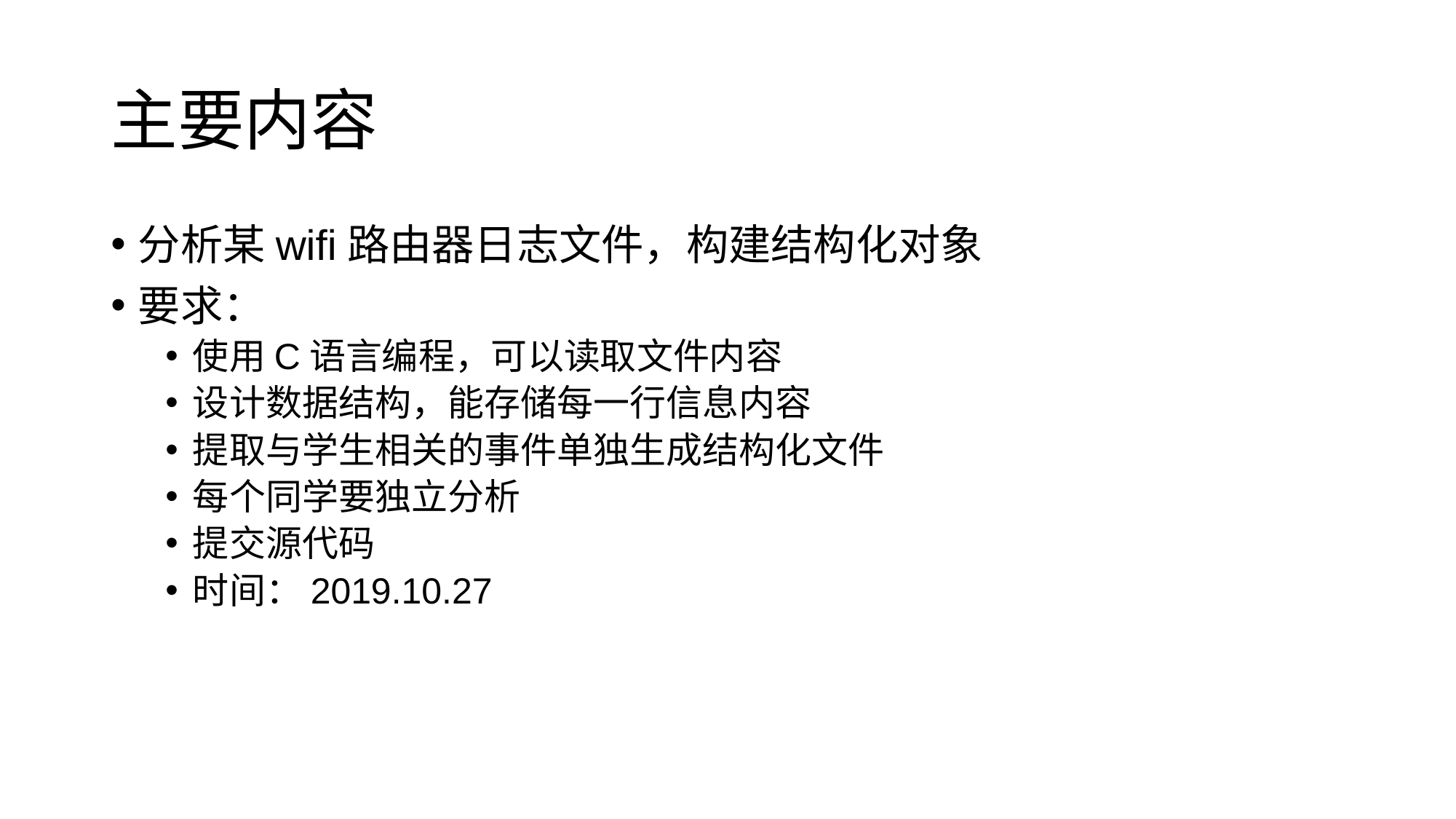

# 主要内容
分析某wifi路由器日志文件，构建结构化对象
要求：
使用C语言编程，可以读取文件内容
设计数据结构，能存储每一行信息内容
提取与学生相关的事件单独生成结构化文件
每个同学要独立分析
提交源代码
时间：2019.10.27